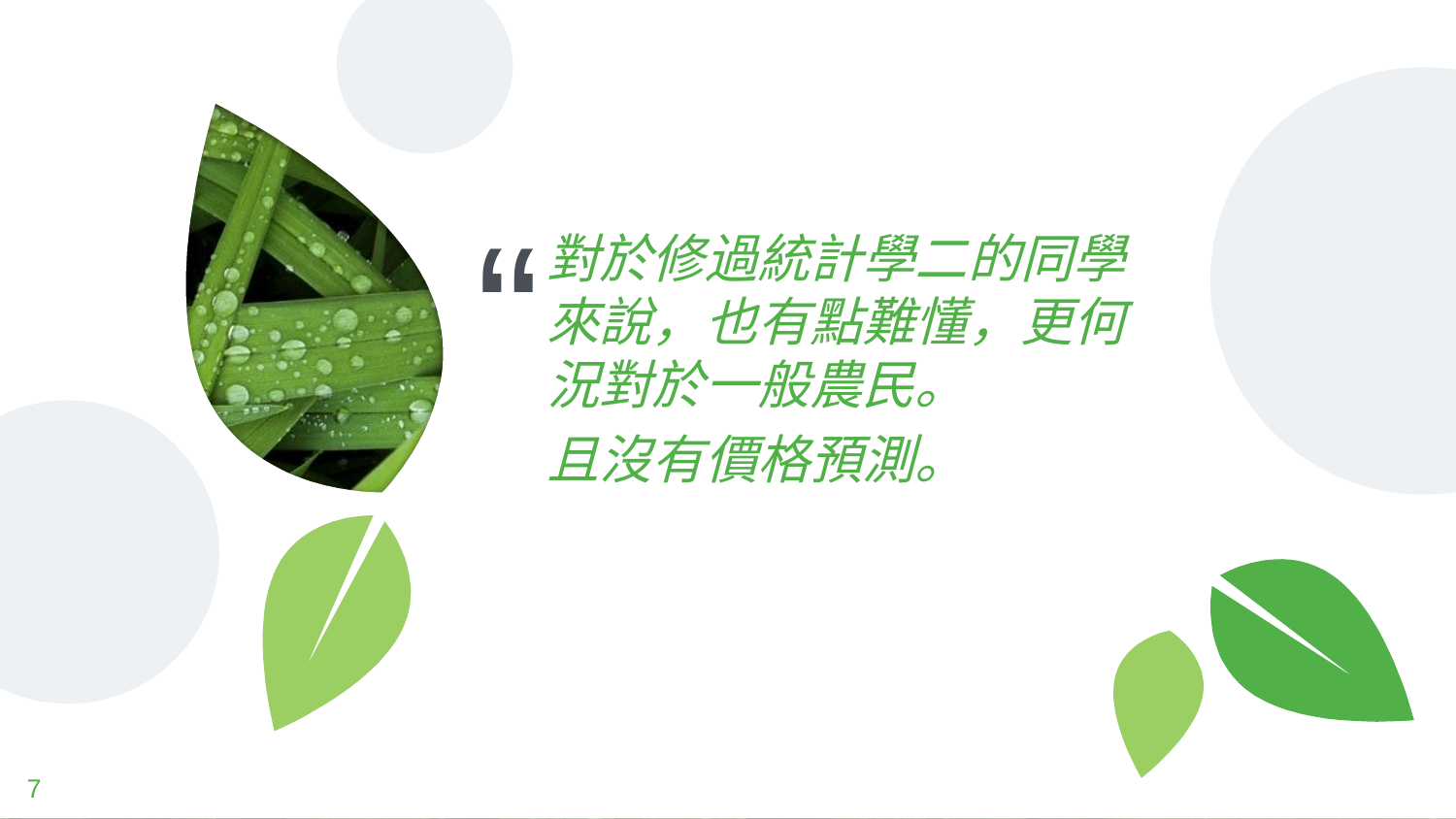

對於修過統計學二的同學來說，也有點難懂，更何況對於一般農民。
且沒有價格預測。
7